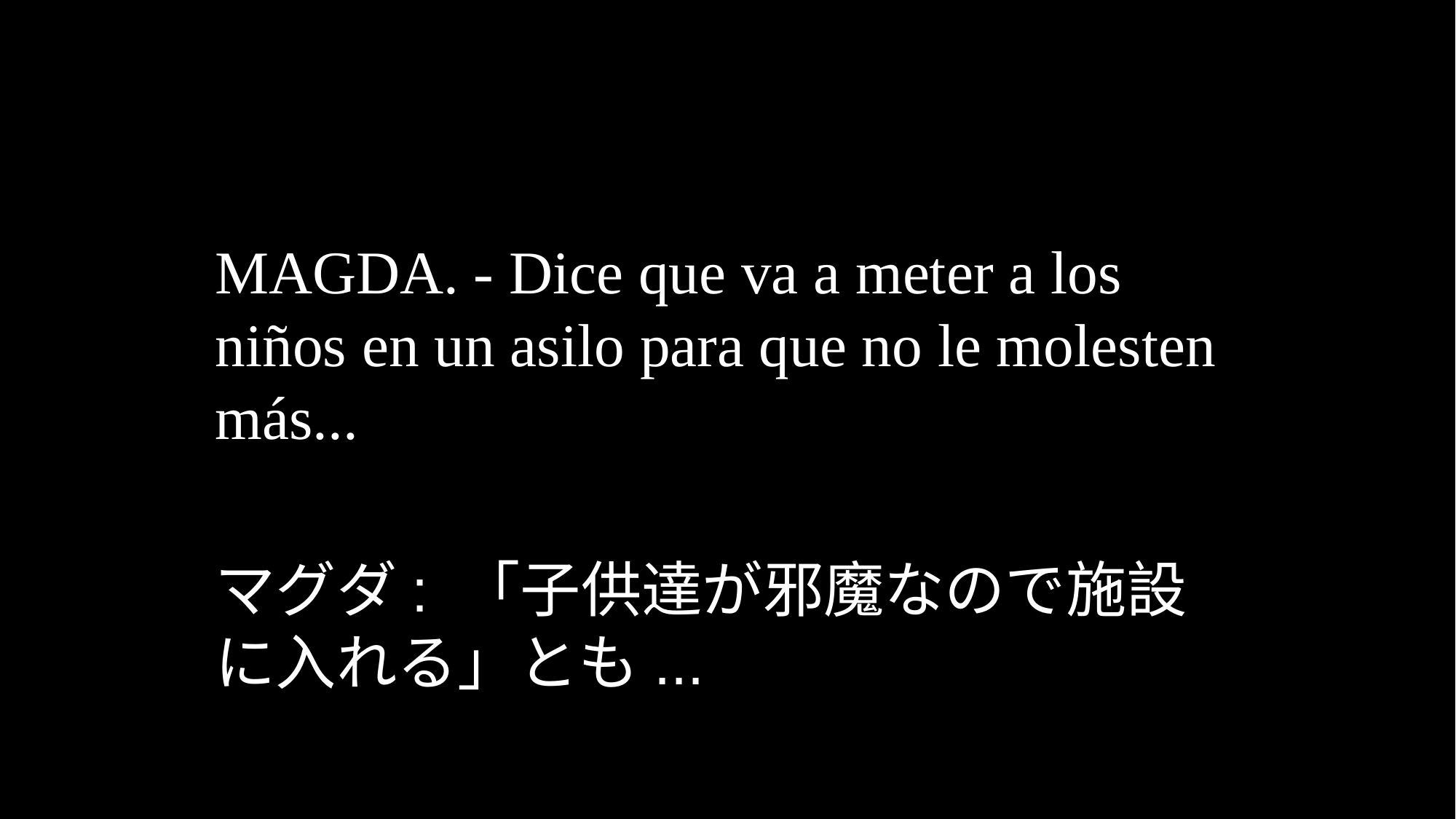

MAGDA. - Dice que va a meter a los niños en un asilo para que no le molesten más...

マグダ: 「子供達が邪魔なので施設に入れる」とも...